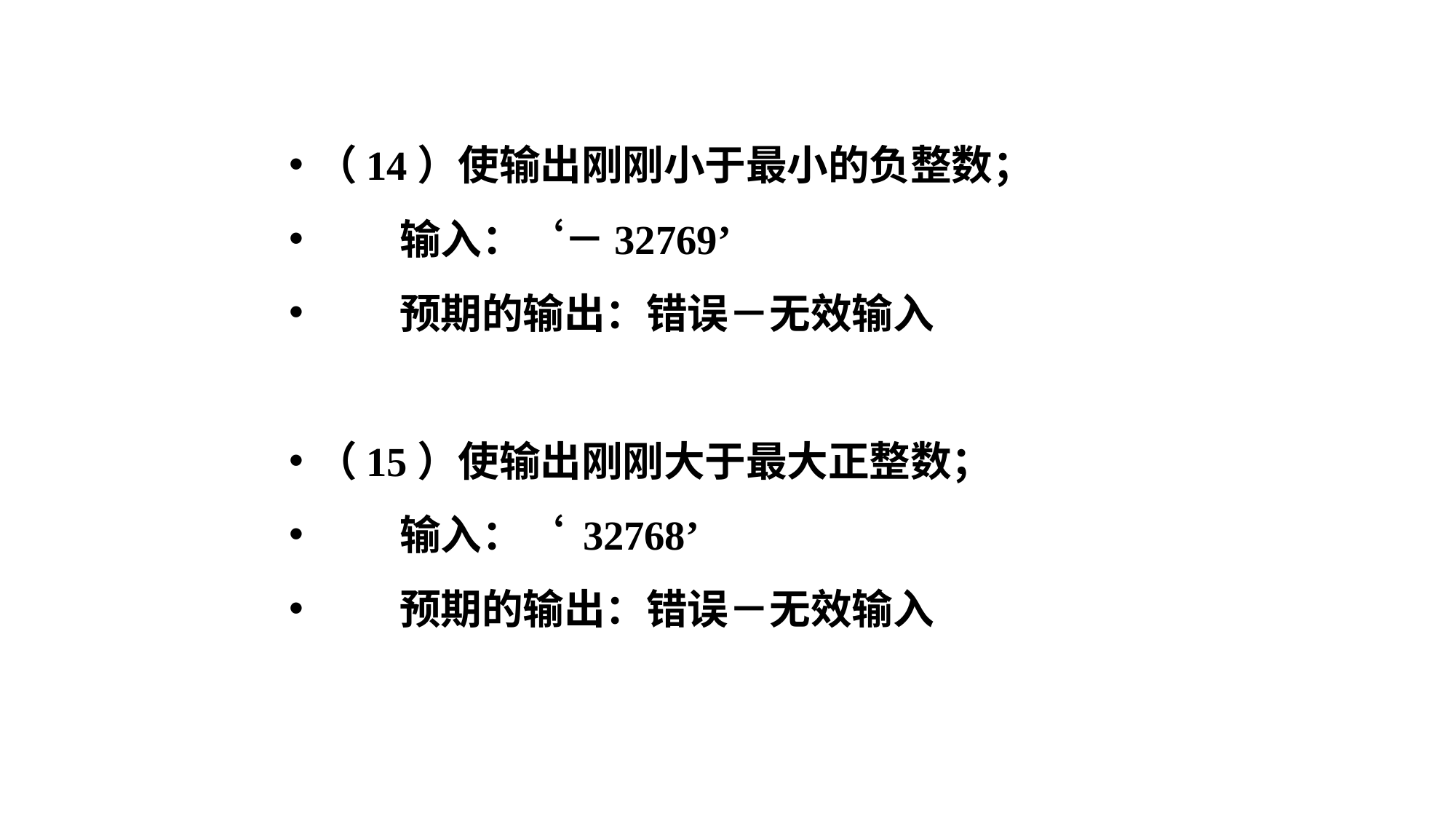

（14）使输出刚刚小于最小的负整数；
        输入：‘－32769’
        预期的输出：错误－无效输入

（15）使输出刚刚大于最大正整数；
        输入：‘ 32768’
        预期的输出：错误－无效输入